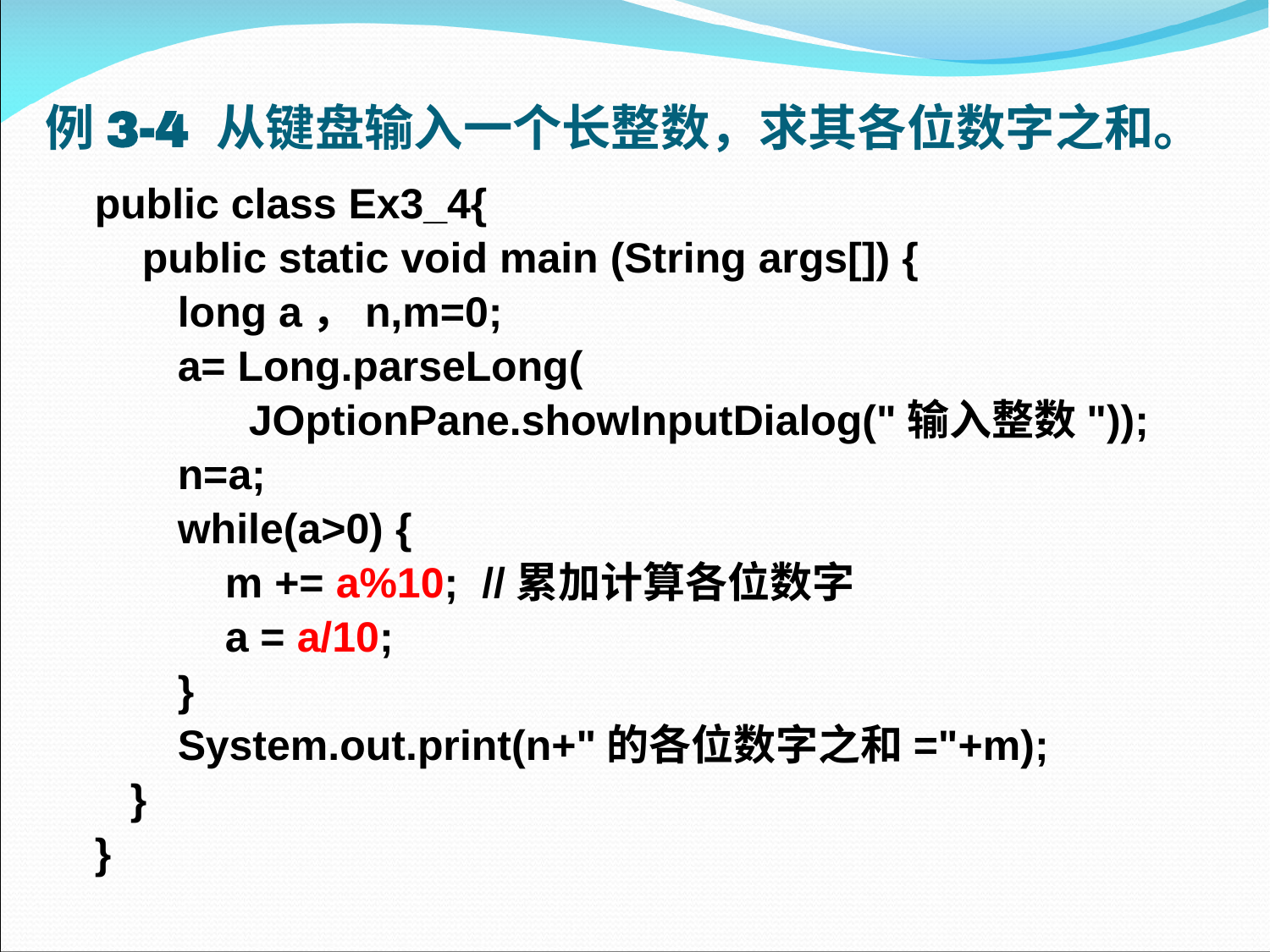

# 例3-4 从键盘输入一个长整数，求其各位数字之和。
public class Ex3_4{
    public static void main (String args[]) {
       long a，n,m=0;
       a= Long.parseLong(
             JOptionPane.showInputDialog("输入整数"));
       n=a;
       while(a>0) {
           m += a%10;  //累加计算各位数字
           a = a/10;
       }
       System.out.print(n+"的各位数字之和="+m);
   }
}